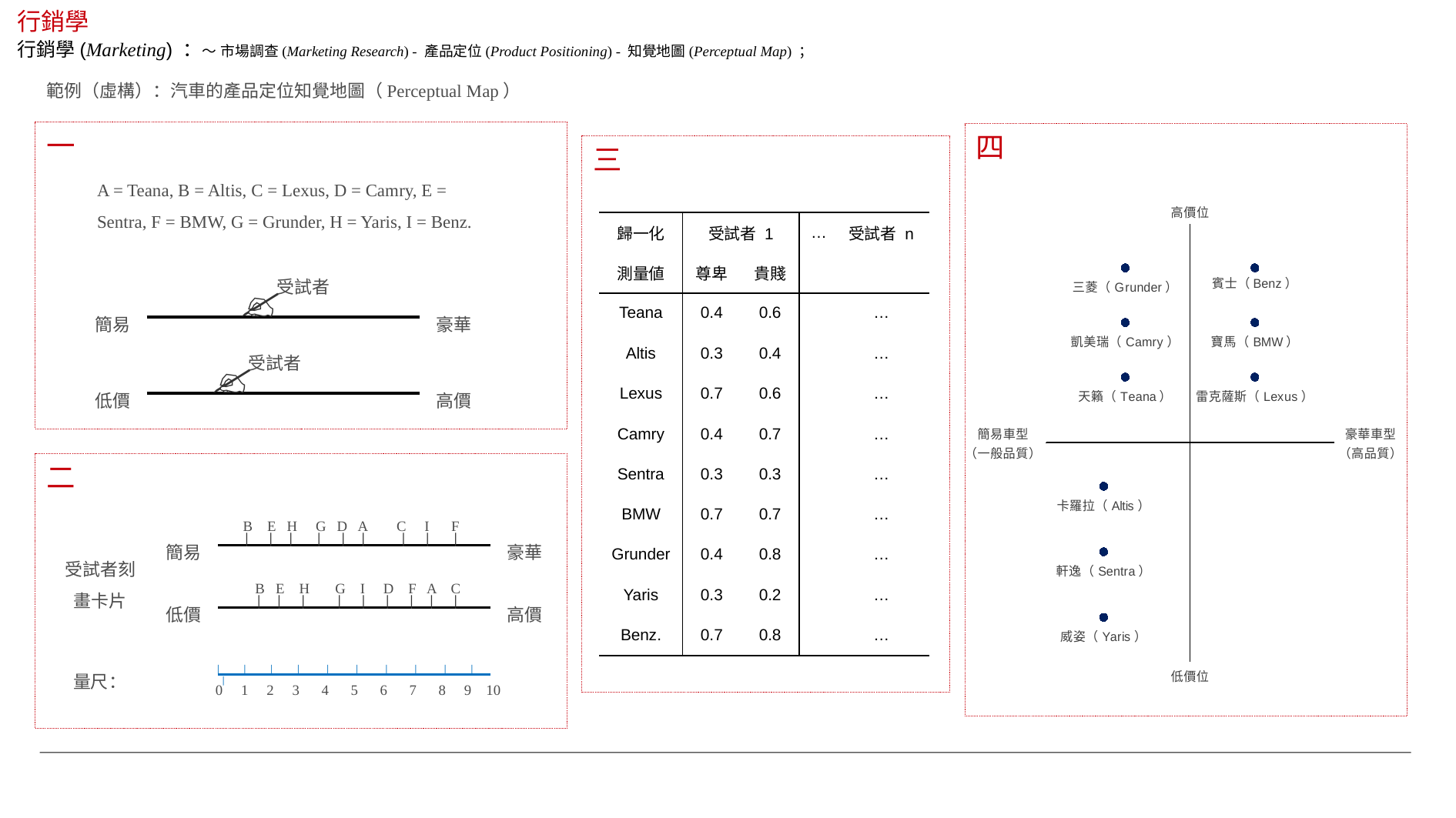

行銷學
行銷學(Marketing) ：～ 市場調查(Marketing Research) - 產品定位(Product Positioning) - 知覺地圖(Perceptual Map) ；
範例（虛構）：汽車的產品定位知覺地圖（Perceptual Map）
一
四
三
A = Teana, B = Altis, C = Lexus, D = Camry, E = Sentra, F = BMW, G = Grunder, H = Yaris, I = Benz.
受試者
✍
豪華
簡易
受試者
✍
高價
低價

### Chart

| Category | 價位 |
|---|---|
| 歸一化 | 受試者 1 |  | … | 受試者 n |
| --- | --- | --- | --- | --- |
| 測量値 | 尊卑 | 貴賤 |  |  |
| Teana | 0.4 | 0.6 |  | … |
| Altis | 0.3 | 0.4 |  | … |
| Lexus | 0.7 | 0.6 |  | … |
| Camry | 0.4 | 0.7 |  | … |
| Sentra | 0.3 | 0.3 |  | … |
| BMW | 0.7 | 0.7 |  | … |
| Grunder | 0.4 | 0.8 |  | … |
| Yaris | 0.3 | 0.2 |  | … |
| Benz. | 0.7 | 0.8 |  | … |
二
B    E   H     G   D   A        C     I      F
|     |    |      |     |    |         |     |      |
豪華
簡易
受試者刻畫卡片
B   E    H       G    I     D    F   A    C
|    |     |        |     |     |     |    |     |
高價
低價
量尺：
|         |         |         |          |          |          |          |          |         |         |
0     1     2     3      4      5      6      7      8     9    10